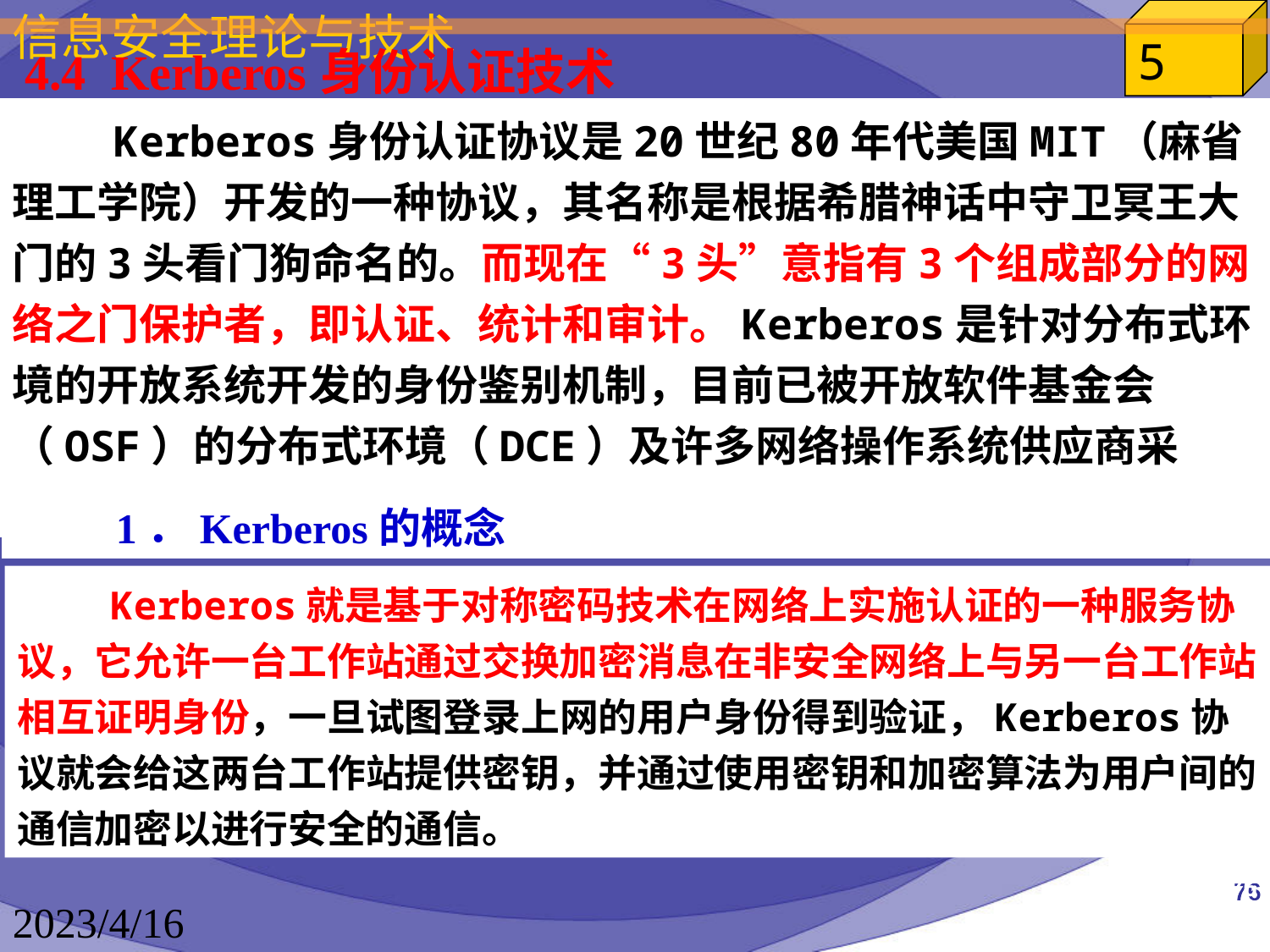

4.4  Kerberos身份认证技术
    Kerberos身份认证协议是20世纪80年代美国MIT（麻省理工学院）开发的一种协议，其名称是根据希腊神话中守卫冥王大门的3头看门狗命名的。而现在“3头”意指有3个组成部分的网络之门保护者，即认证、统计和审计。Kerberos是针对分布式环境的开放系统开发的身份鉴别机制，目前已被开放软件基金会（OSF）的分布式环境（DCE）及许多网络操作系统供应商采用。
    1．Kerberos的概念
    Kerberos就是基于对称密码技术在网络上实施认证的一种服务协议，它允许一台工作站通过交换加密消息在非安全网络上与另一台工作站相互证明身份，一旦试图登录上网的用户身份得到验证，Kerberos协议就会给这两台工作站提供密钥，并通过使用密钥和加密算法为用户间的通信加密以进行安全的通信。
76
2023/4/16